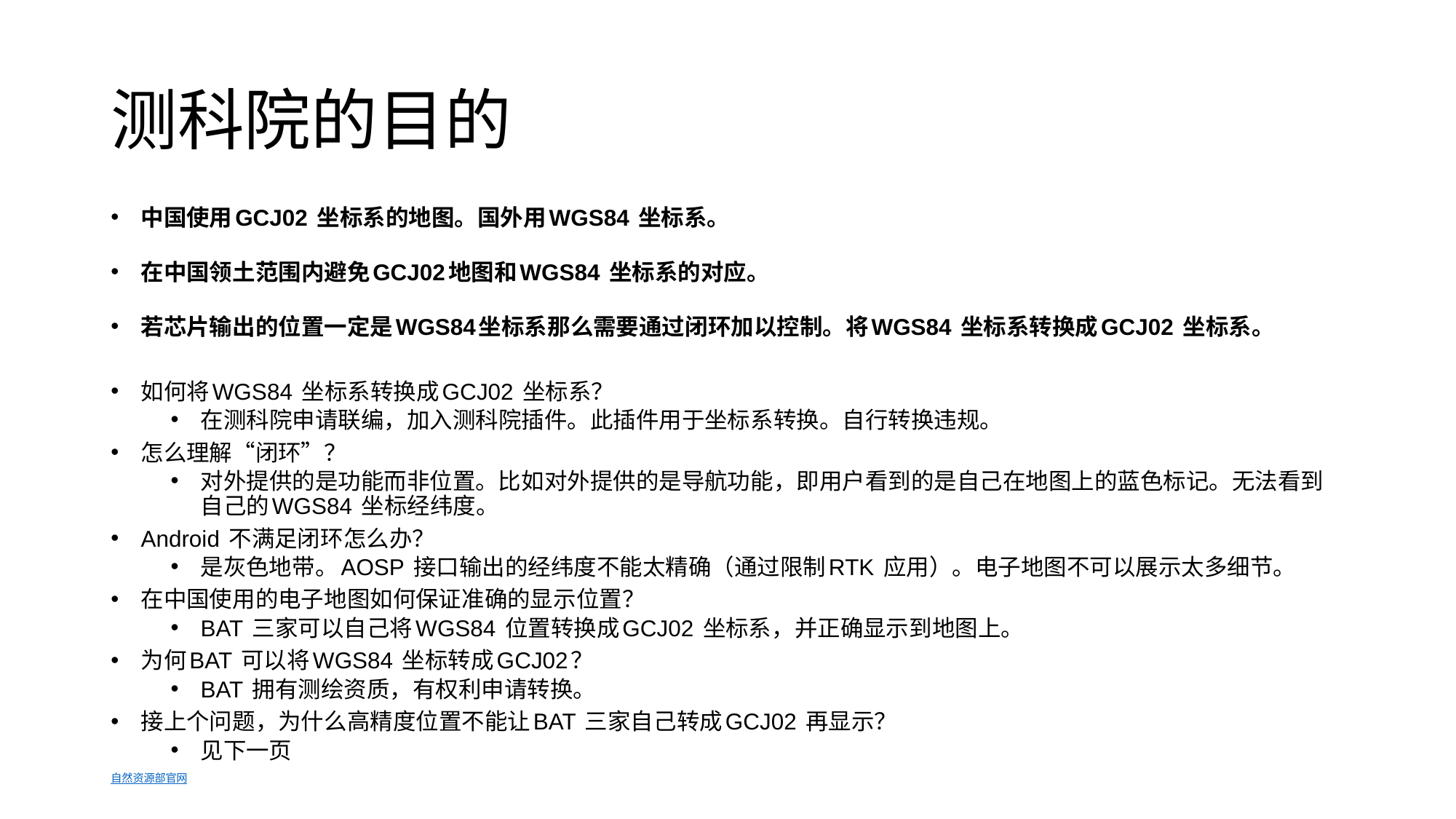

# 测科院的目的
中国使用GCJ02 坐标系的地图。国外用WGS84 坐标系。
在中国领土范围内避免GCJ02地图和WGS84 坐标系的对应。
若芯片输出的位置一定是WGS84坐标系那么需要通过闭环加以控制。将WGS84 坐标系转换成GCJ02 坐标系。

如何将WGS84 坐标系转换成GCJ02 坐标系？
在测科院申请联编，加入测科院插件。此插件用于坐标系转换。自行转换违规。
怎么理解“闭环”？
对外提供的是功能而非位置。比如对外提供的是导航功能，即用户看到的是自己在地图上的蓝色标记。无法看到自己的WGS84 坐标经纬度。
Android 不满足闭环怎么办？
是灰色地带。AOSP 接口输出的经纬度不能太精确（通过限制RTK 应用）。电子地图不可以展示太多细节。
在中国使用的电子地图如何保证准确的显示位置？
BAT 三家可以自己将WGS84 位置转换成GCJ02 坐标系，并正确显示到地图上。
为何BAT 可以将WGS84 坐标转成GCJ02？
BAT 拥有测绘资质，有权利申请转换。
接上个问题，为什么高精度位置不能让BAT 三家自己转成GCJ02 再显示？
见下一页
自然资源部官网